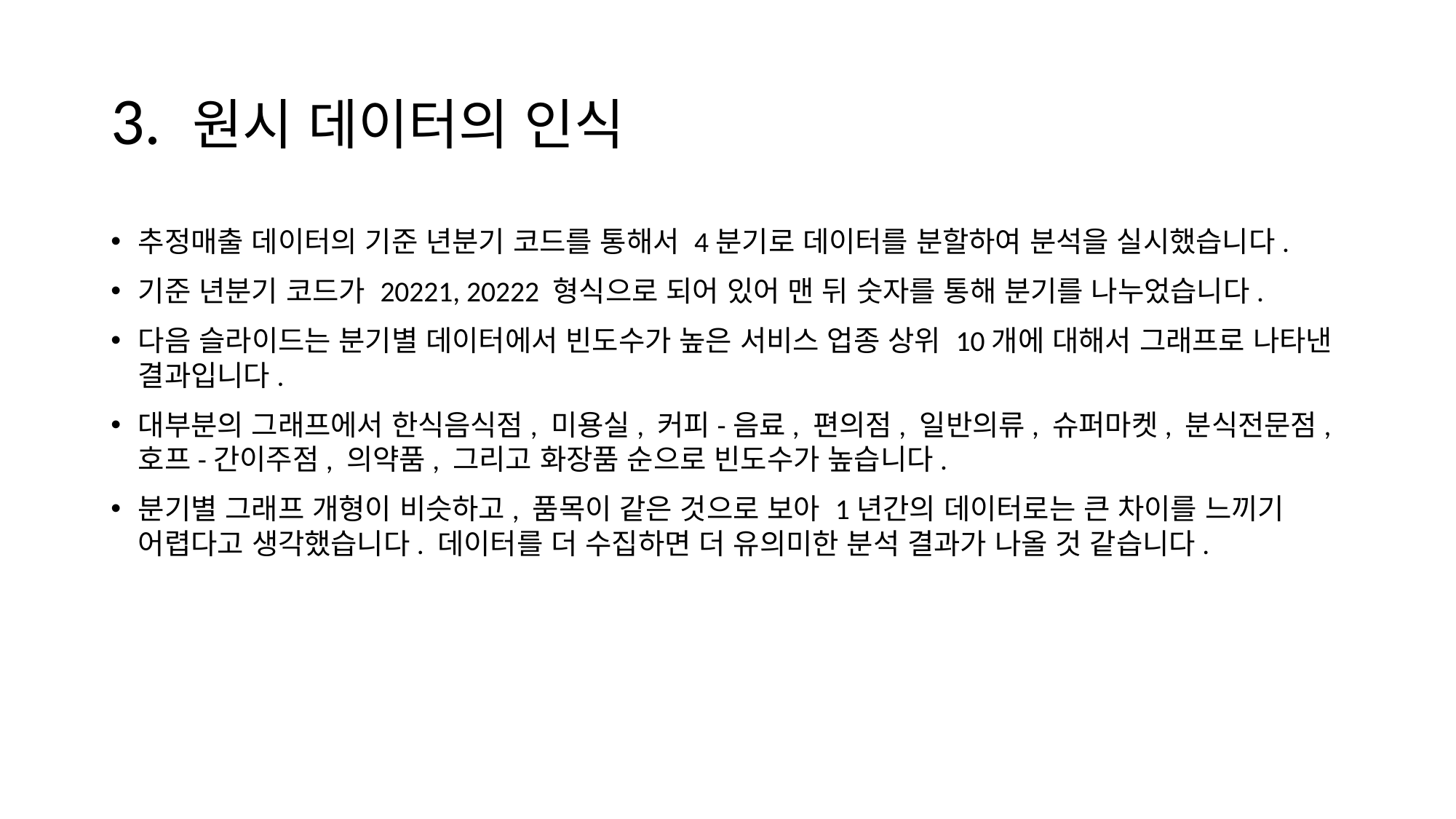

# 3. 원시 데이터의 인식
추정매출 데이터의 기준 년분기 코드를 통해서 4분기로 데이터를 분할하여 분석을 실시했습니다.
기준 년분기 코드가 20221, 20222 형식으로 되어 있어 맨 뒤 숫자를 통해 분기를 나누었습니다.
다음 슬라이드는 분기별 데이터에서 빈도수가 높은 서비스 업종 상위 10개에 대해서 그래프로 나타낸 결과입니다.
대부분의 그래프에서 한식음식점, 미용실, 커피-음료, 편의점, 일반의류, 슈퍼마켓, 분식전문점, 호프-간이주점, 의약품, 그리고 화장품 순으로 빈도수가 높습니다.
분기별 그래프 개형이 비슷하고, 품목이 같은 것으로 보아 1년간의 데이터로는 큰 차이를 느끼기 어렵다고 생각했습니다. 데이터를 더 수집하면 더 유의미한 분석 결과가 나올 것 같습니다.